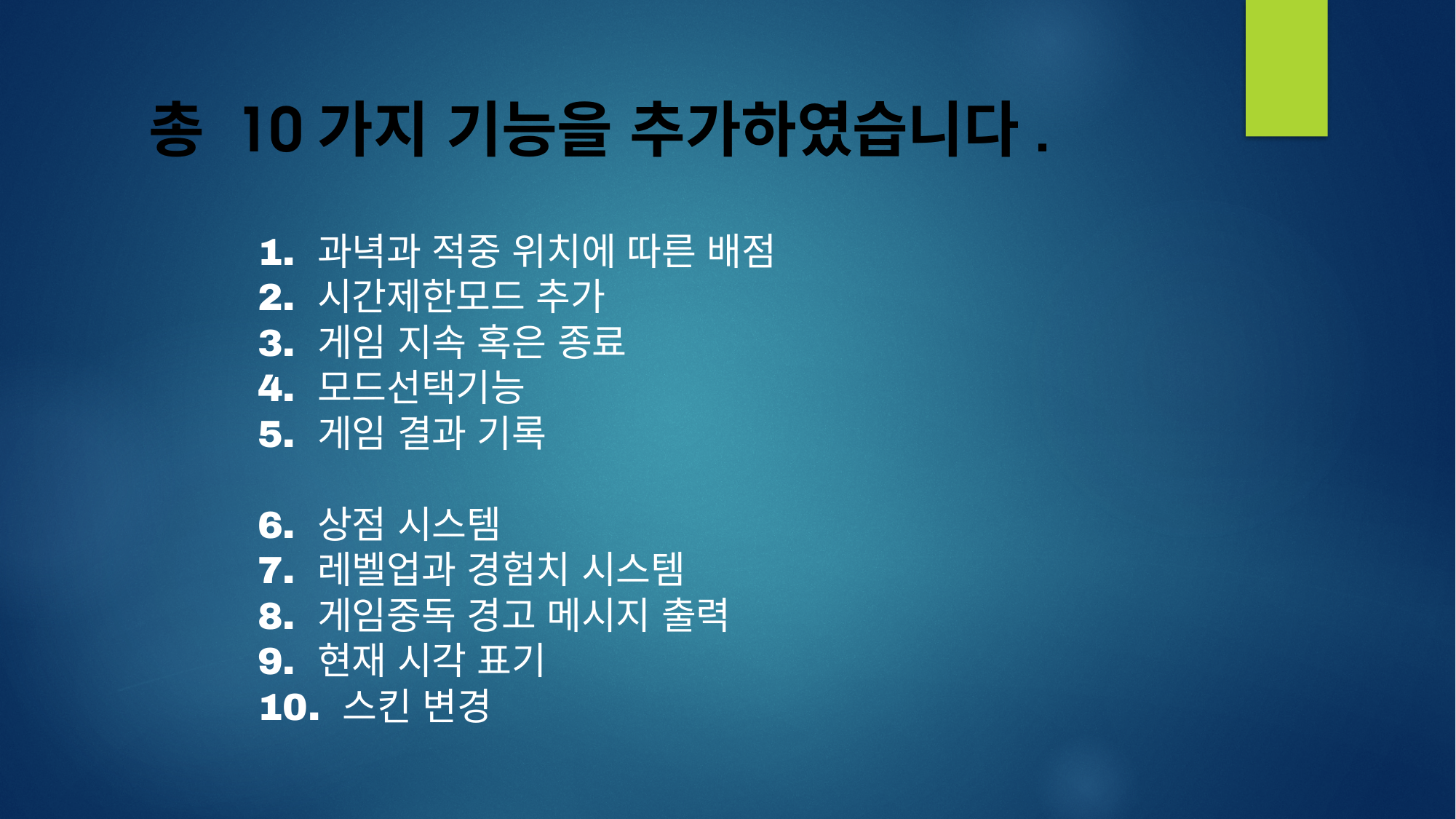

총 10가지 기능을 추가하였습니다.
1. 과녁과 적중 위치에 따른 배점
2. 시간제한모드 추가
3. 게임 지속 혹은 종료
4. 모드선택기능
5. 게임 결과 기록

6. 상점 시스템
7. 레벨업과 경험치 시스템
8. 게임중독 경고 메시지 출력
9. 현재 시각 표기
10. 스킨 변경